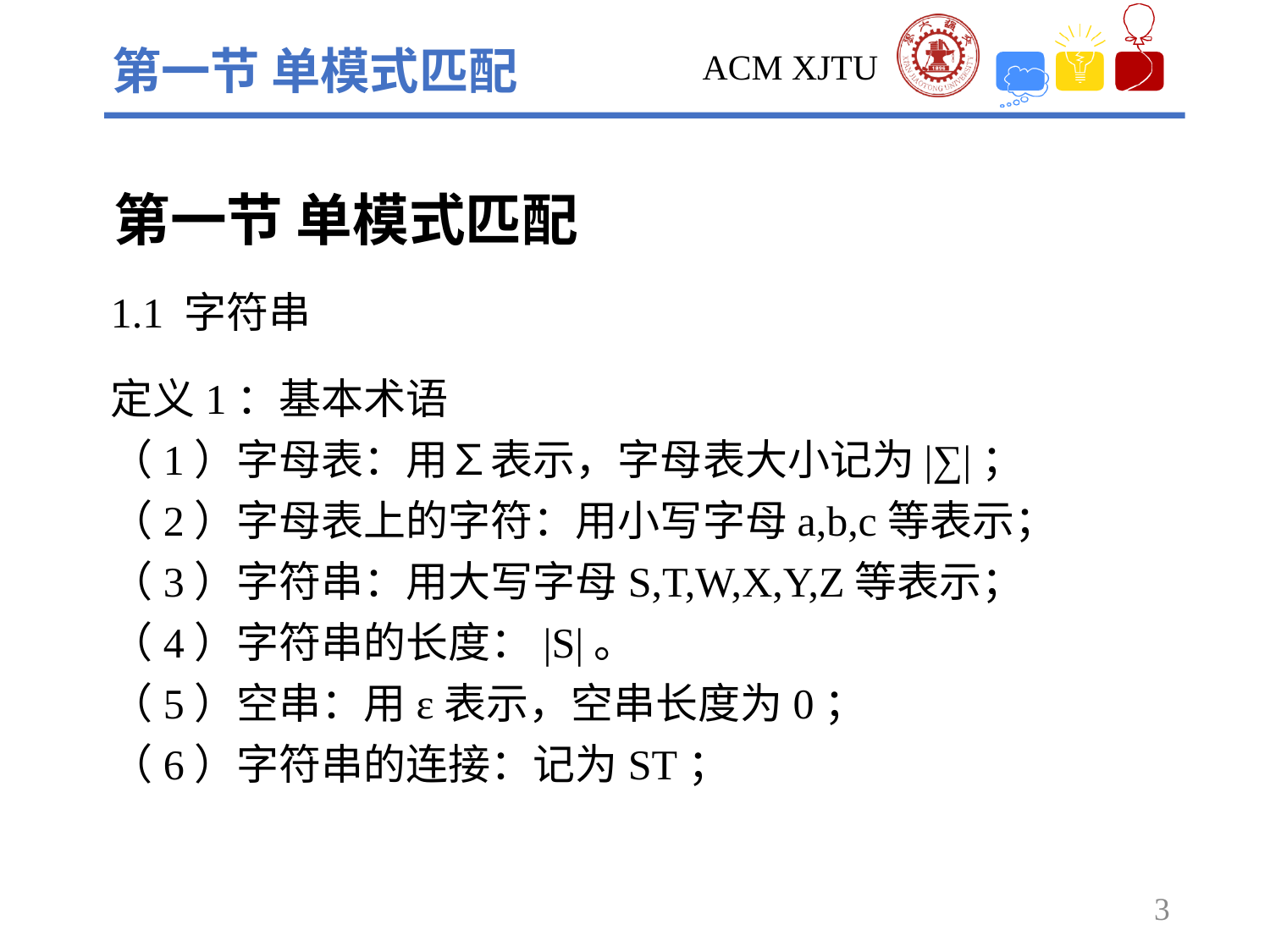

第一节 单模式匹配
第一节 单模式匹配
1.1 字符串
定义1：基本术语
（1）字母表：用∑表示，字母表大小记为|∑|；
（2）字母表上的字符：用小写字母a,b,c等表示；
（3）字符串：用大写字母S,T,W,X,Y,Z等表示；
（4）字符串的长度：|S|。
（5）空串：用ε表示，空串长度为0；
（6）字符串的连接：记为ST；
3